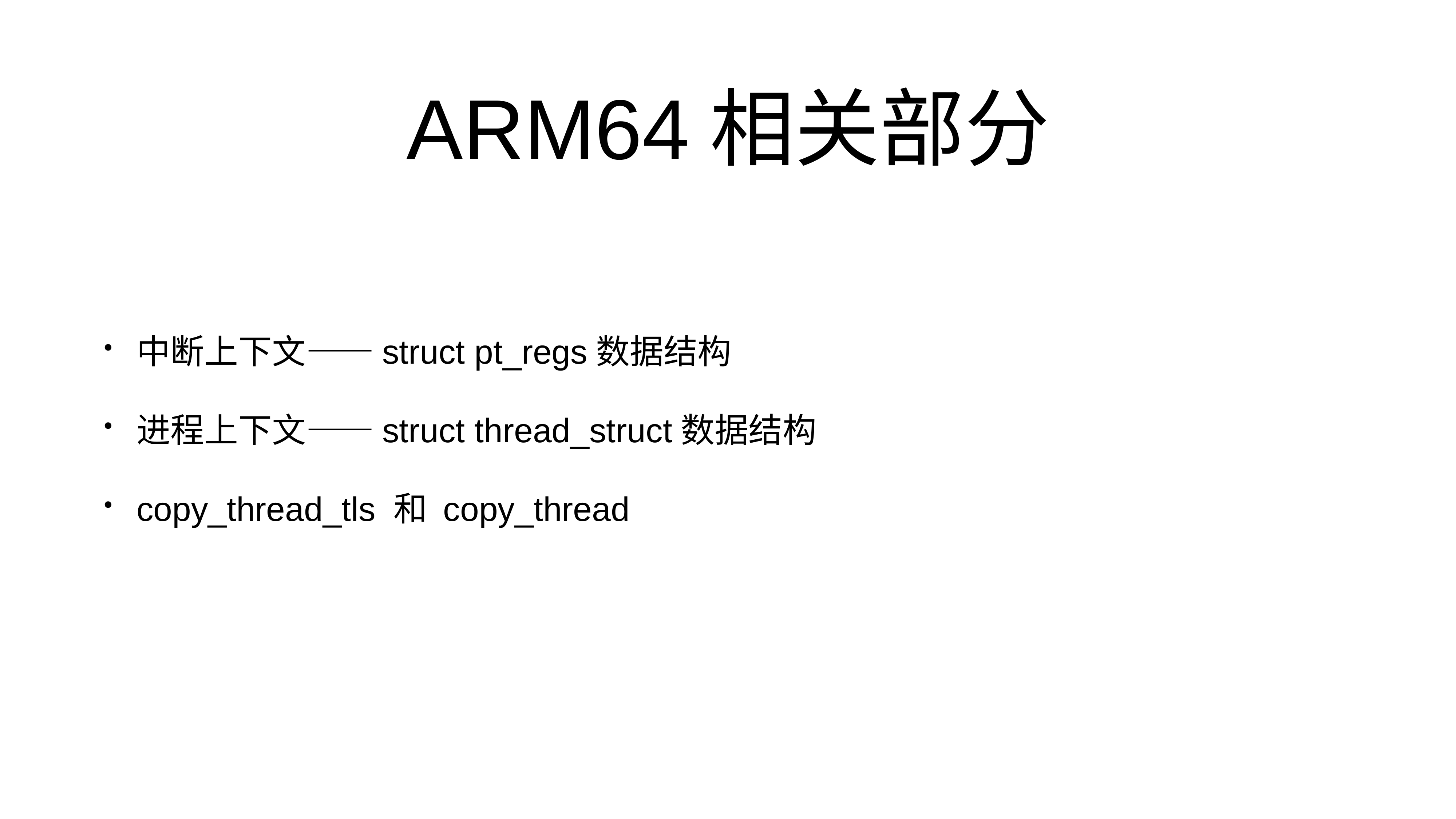

# ARM64相关部分
中断上下文——struct pt_regs数据结构
进程上下文——struct thread_struct数据结构
copy_thread_tls 和 copy_thread